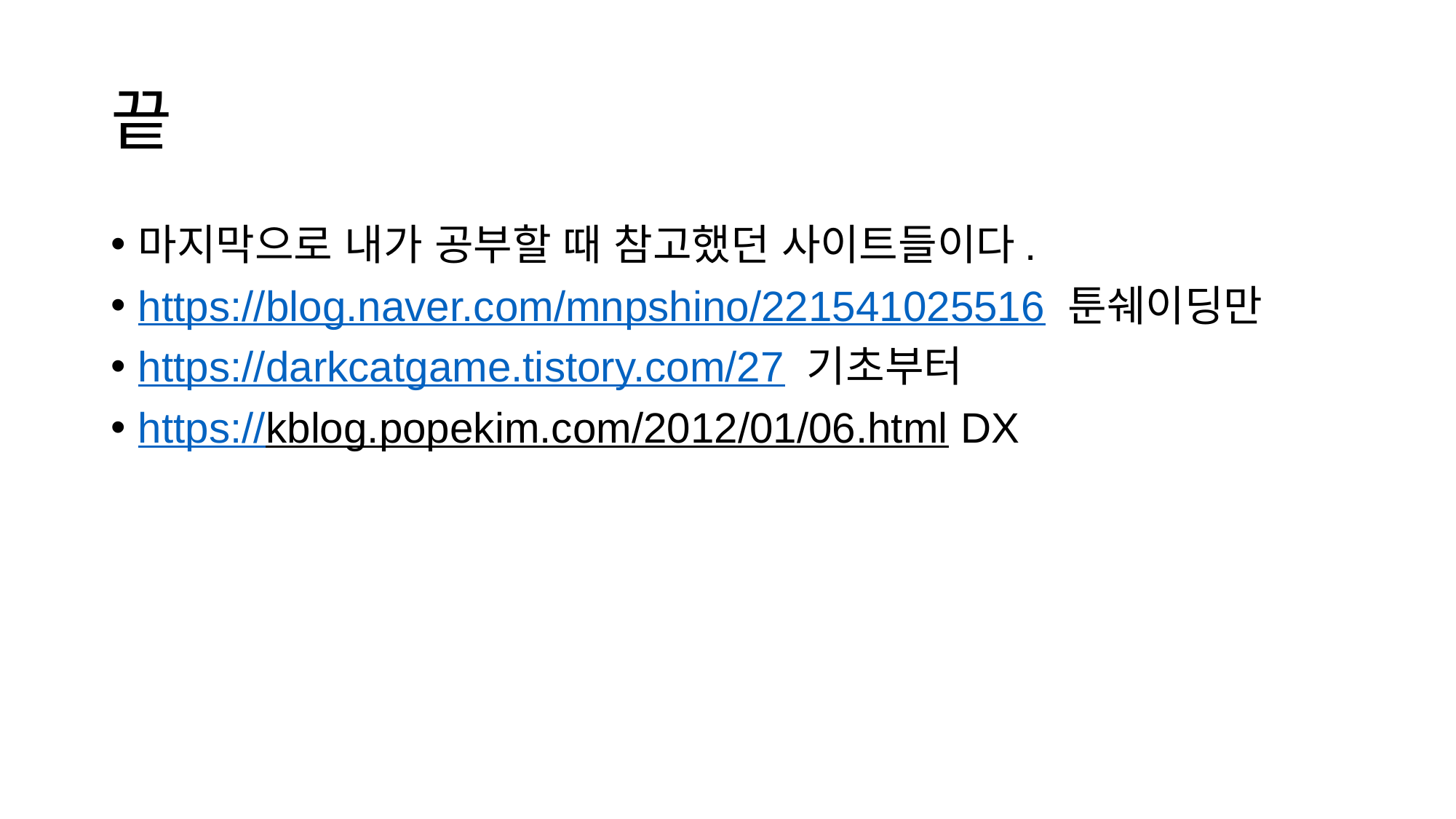

# 끝
마지막으로 내가 공부할 때 참고했던 사이트들이다.
https://blog.naver.com/mnpshino/221541025516 툰쉐이딩만
https://darkcatgame.tistory.com/27 기초부터
https://kblog.popekim.com/2012/01/06.html DX